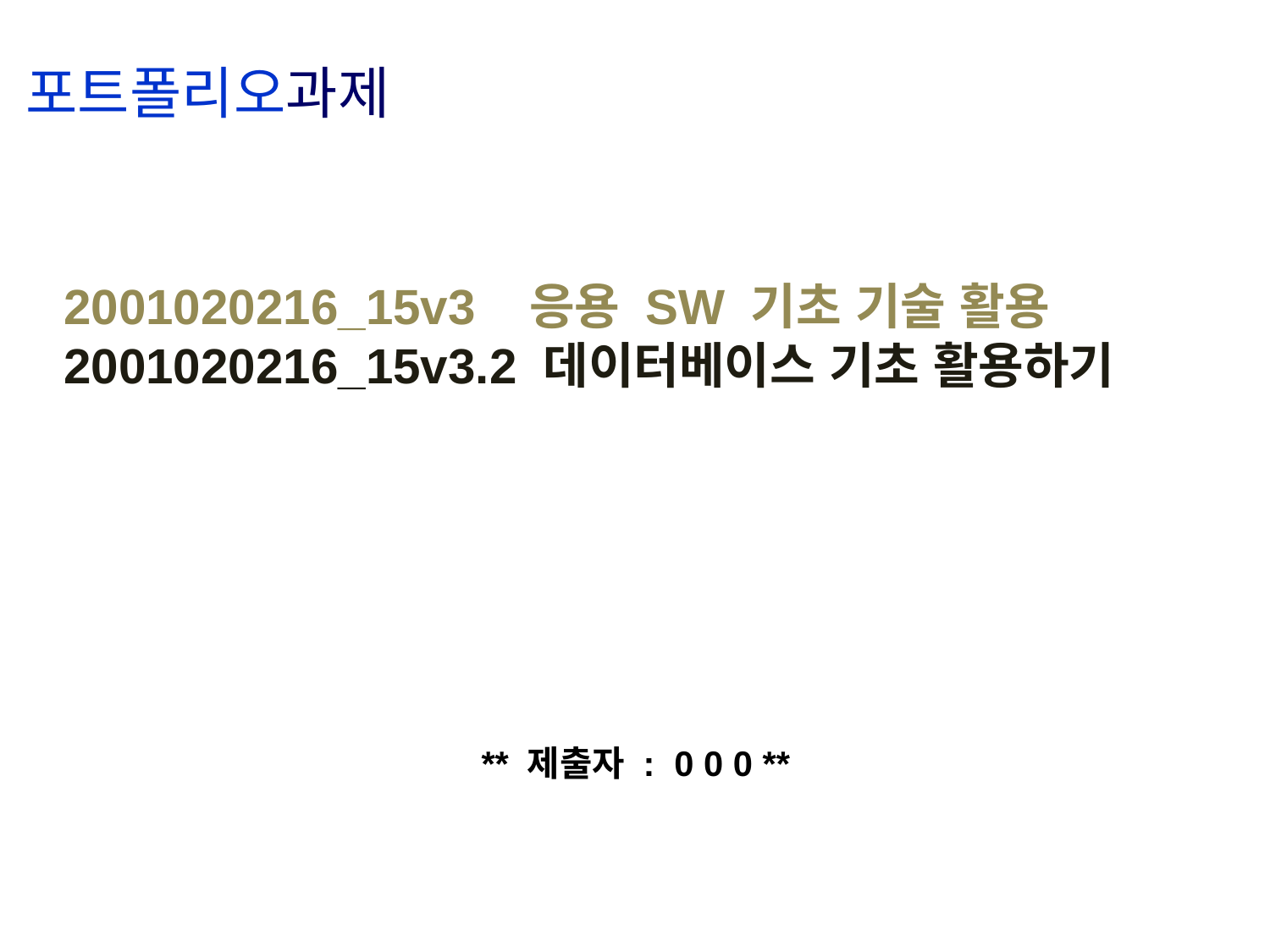

포트폴리오과제

2001020216_15v3   응용 SW 기초 기술 활용
2001020216_15v3.2 데이터베이스 기초 활용하기

** 제출자 :  0 0 0 **